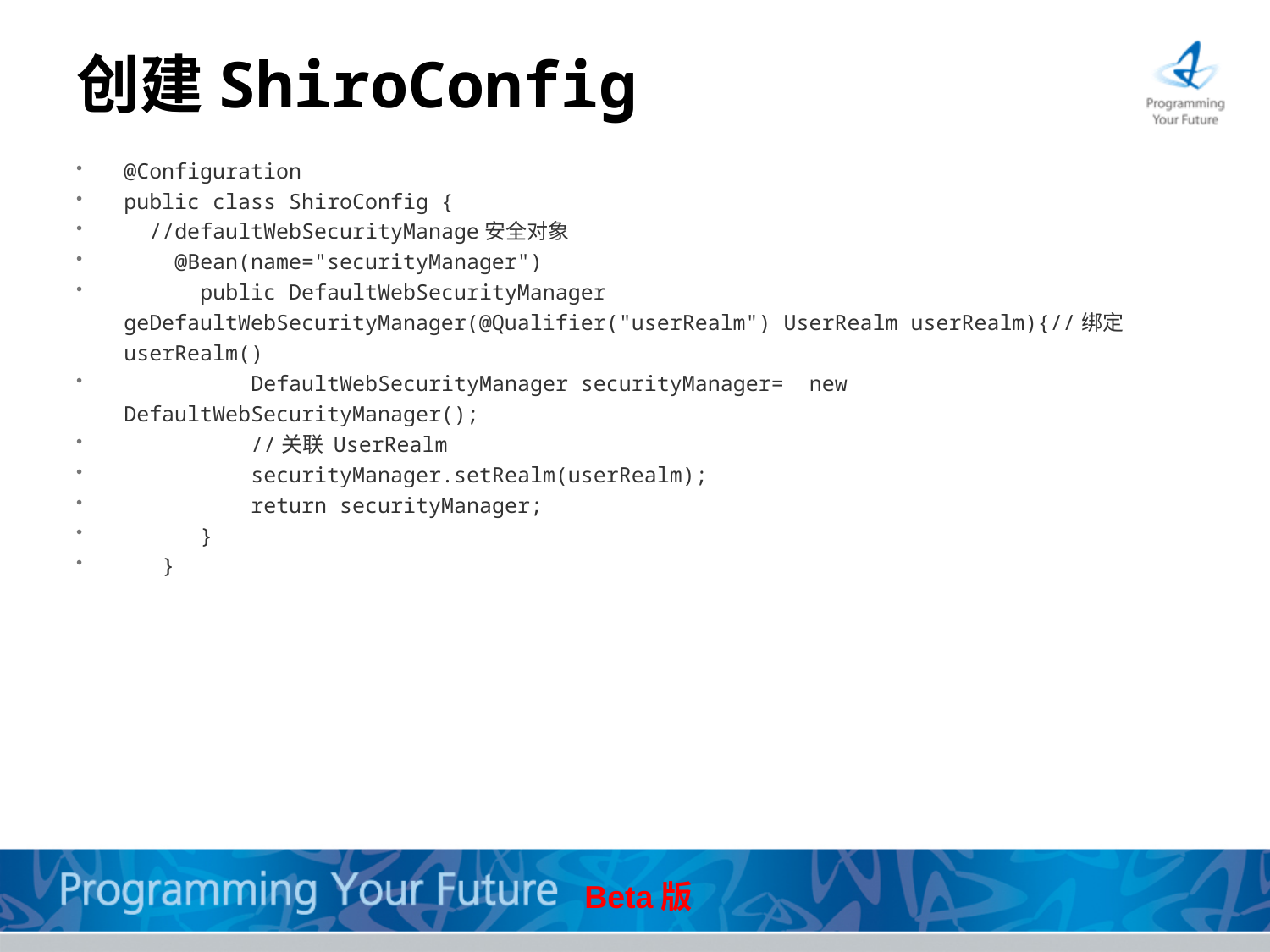

# 创建ShiroConfig
@Configuration
public class ShiroConfig {
  //defaultWebSecurityManage安全对象
    @Bean(name="securityManager")
      public DefaultWebSecurityManager geDefaultWebSecurityManager(@Qualifier("userRealm") UserRealm userRealm){//绑定userRealm()
          DefaultWebSecurityManager securityManager=  new DefaultWebSecurityManager();
          //关联 UserRealm
          securityManager.setRealm(userRealm);
          return securityManager;
      }
   }